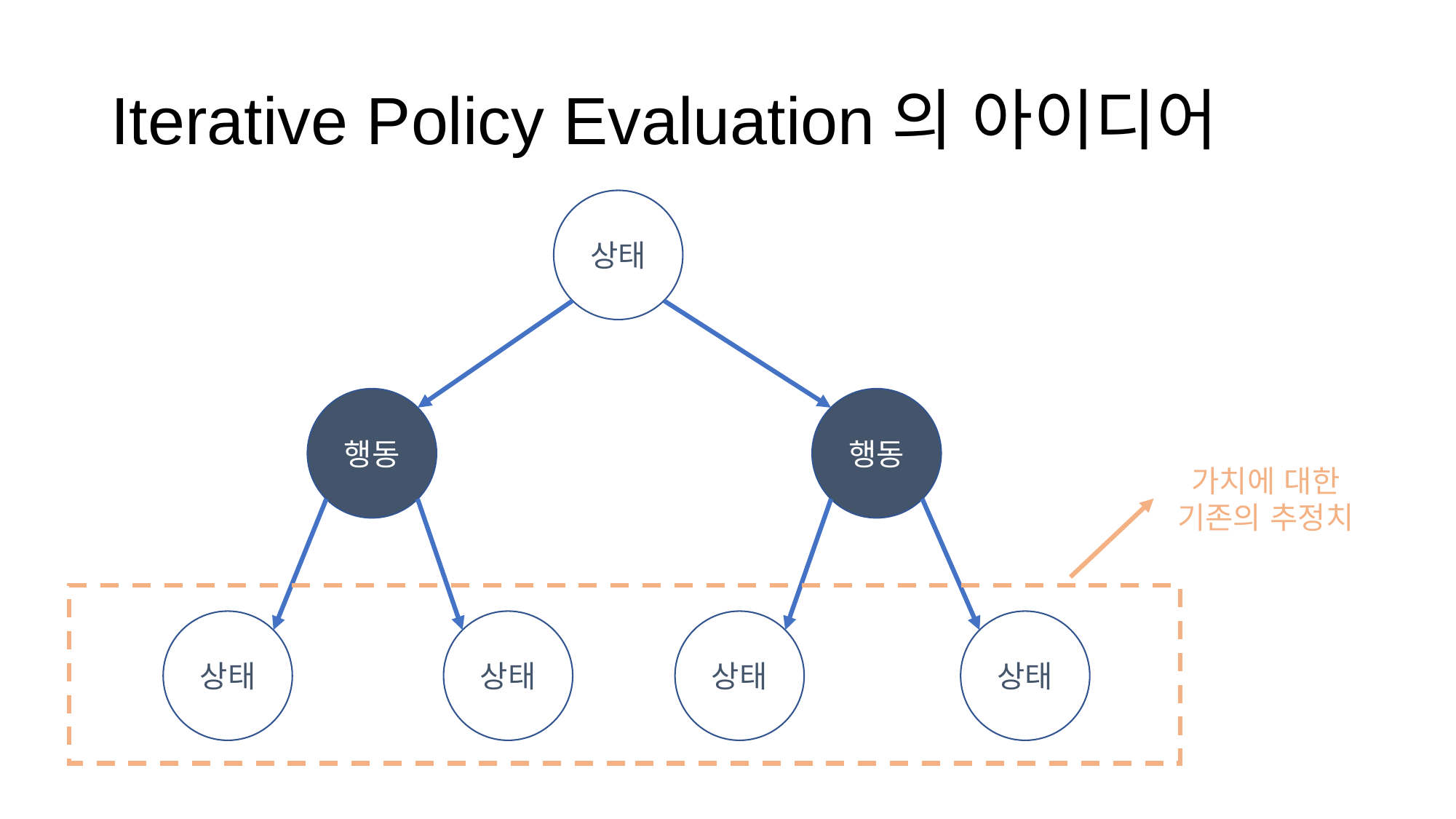

# Iterative Policy Evaluation의 아이디어
상태
행동
행동
가치에 대한 기존의 추정치

상태
상태
상태
상태